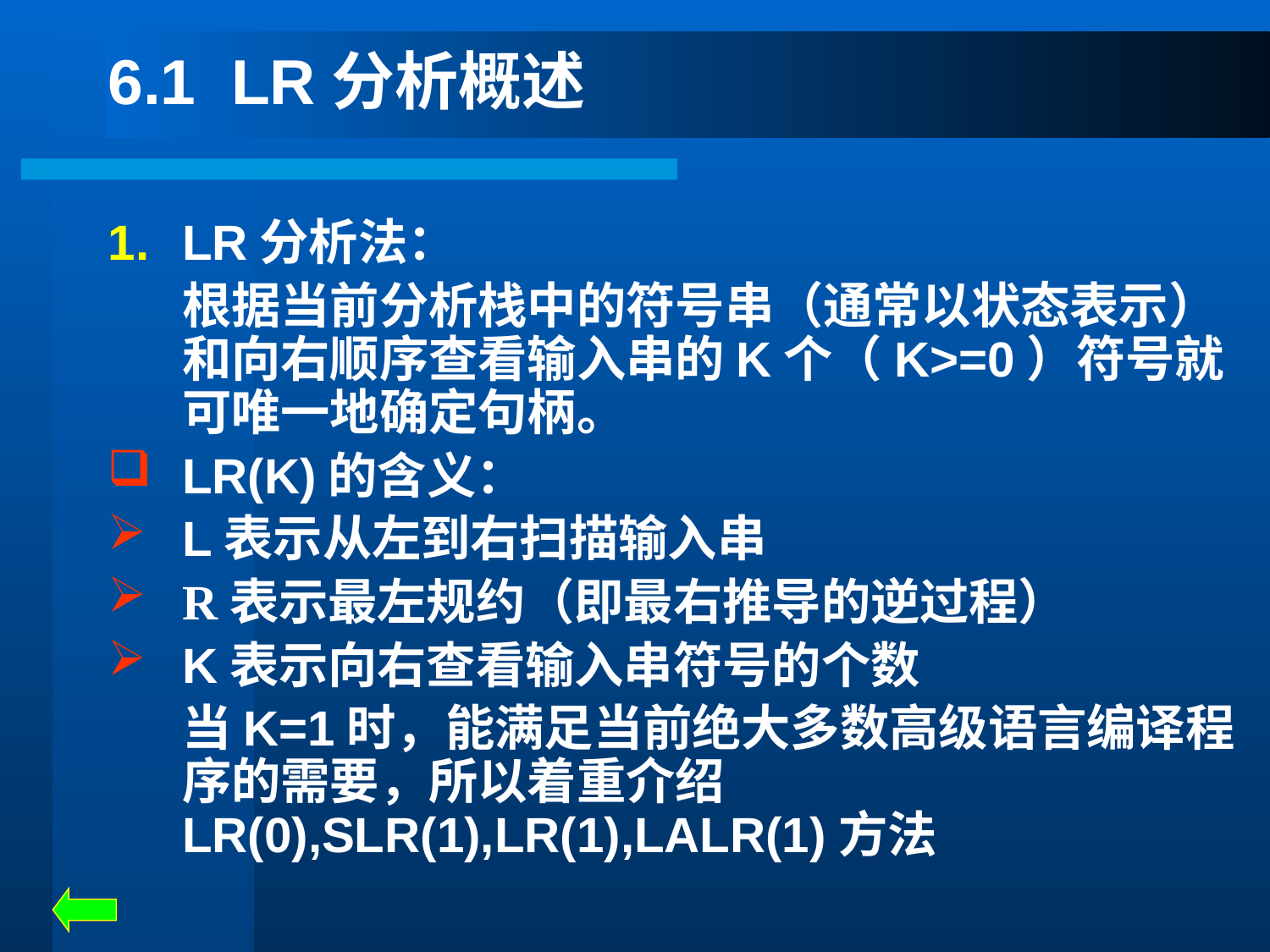

# 6.1  LR分析概述
LR分析法：
	根据当前分析栈中的符号串（通常以状态表示）和向右顺序查看输入串的K个（K>=0）符号就可唯一地确定句柄。
LR(K)的含义：
L表示从左到右扫描输入串
R表示最左规约（即最右推导的逆过程）
K表示向右查看输入串符号的个数
	当K=1时，能满足当前绝大多数高级语言编译程序的需要，所以着重介绍LR(0),SLR(1),LR(1),LALR(1)方法